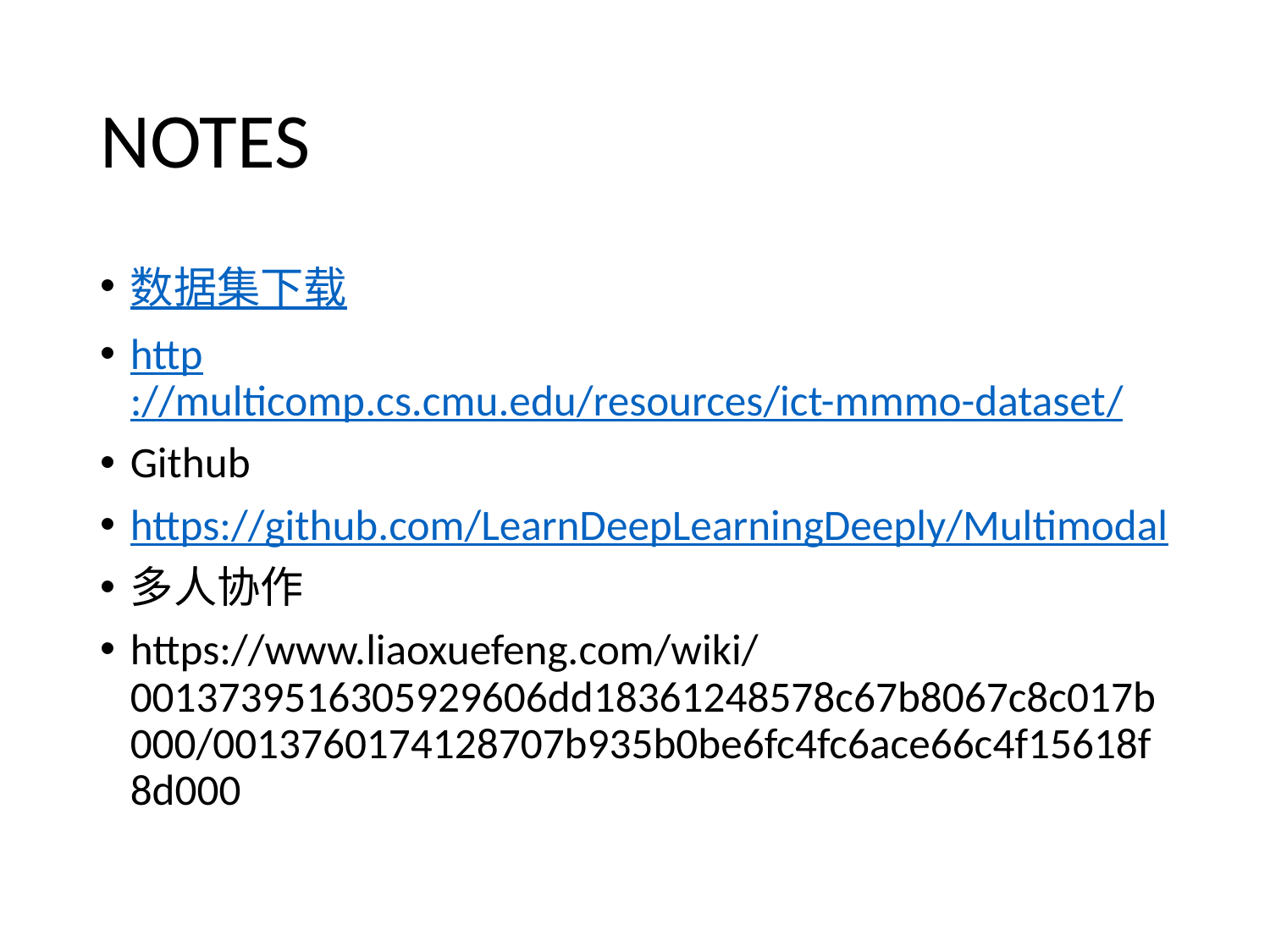

# NOTES
数据集下载
http://multicomp.cs.cmu.edu/resources/ict-mmmo-dataset/
Github
https://github.com/LearnDeepLearningDeeply/Multimodal
多人协作
https://www.liaoxuefeng.com/wiki/0013739516305929606dd18361248578c67b8067c8c017b000/0013760174128707b935b0be6fc4fc6ace66c4f15618f8d000